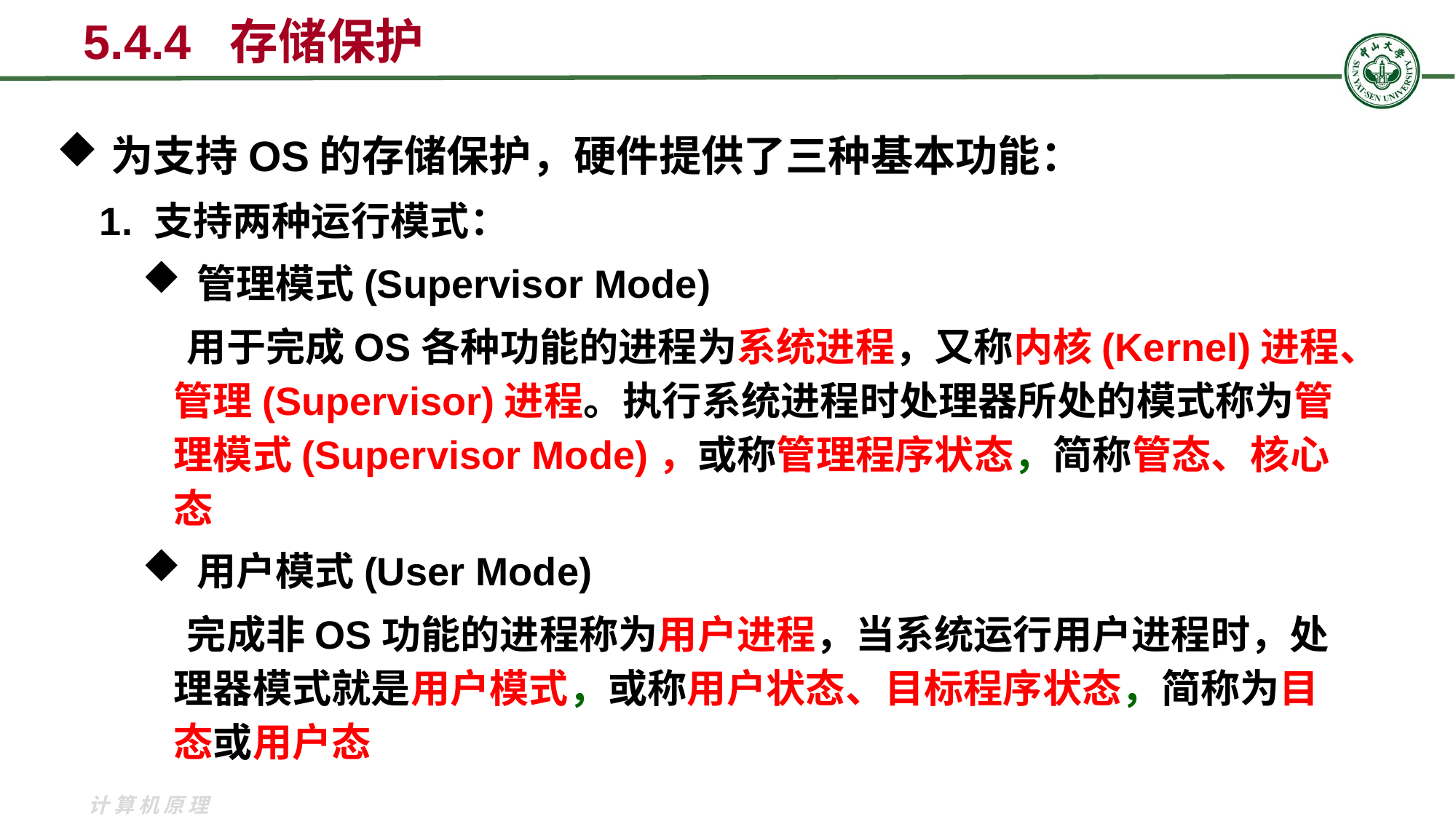

5.4.4  存储保护
为支持OS的存储保护，硬件提供了三种基本功能：
支持两种运行模式：
管理模式(Supervisor Mode)
    用于完成OS各种功能的进程为系统进程，又称内核(Kernel)进程、管理(Supervisor)进程。执行系统进程时处理器所处的模式称为管理模式(Supervisor Mode)，或称管理程序状态，简称管态、核心态
用户模式(User Mode)
    完成非OS功能的进程称为用户进程，当系统运行用户进程时，处理器模式就是用户模式，或称用户状态、目标程序状态，简称为目态或用户态